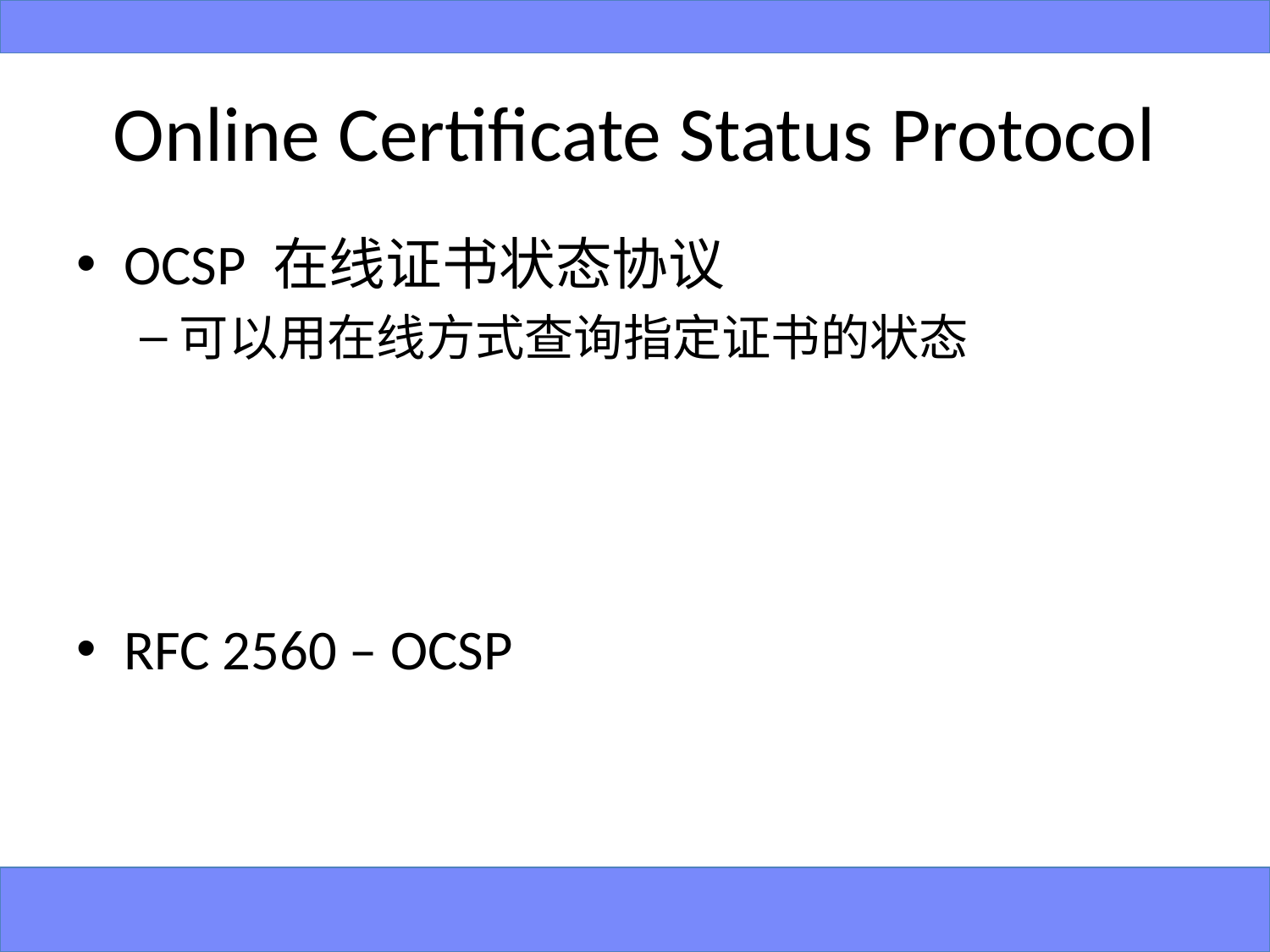

# Online Certificate Status Protocol
OCSP 在线证书状态协议
可以用在线方式查询指定证书的状态

RFC 2560 – OCSP